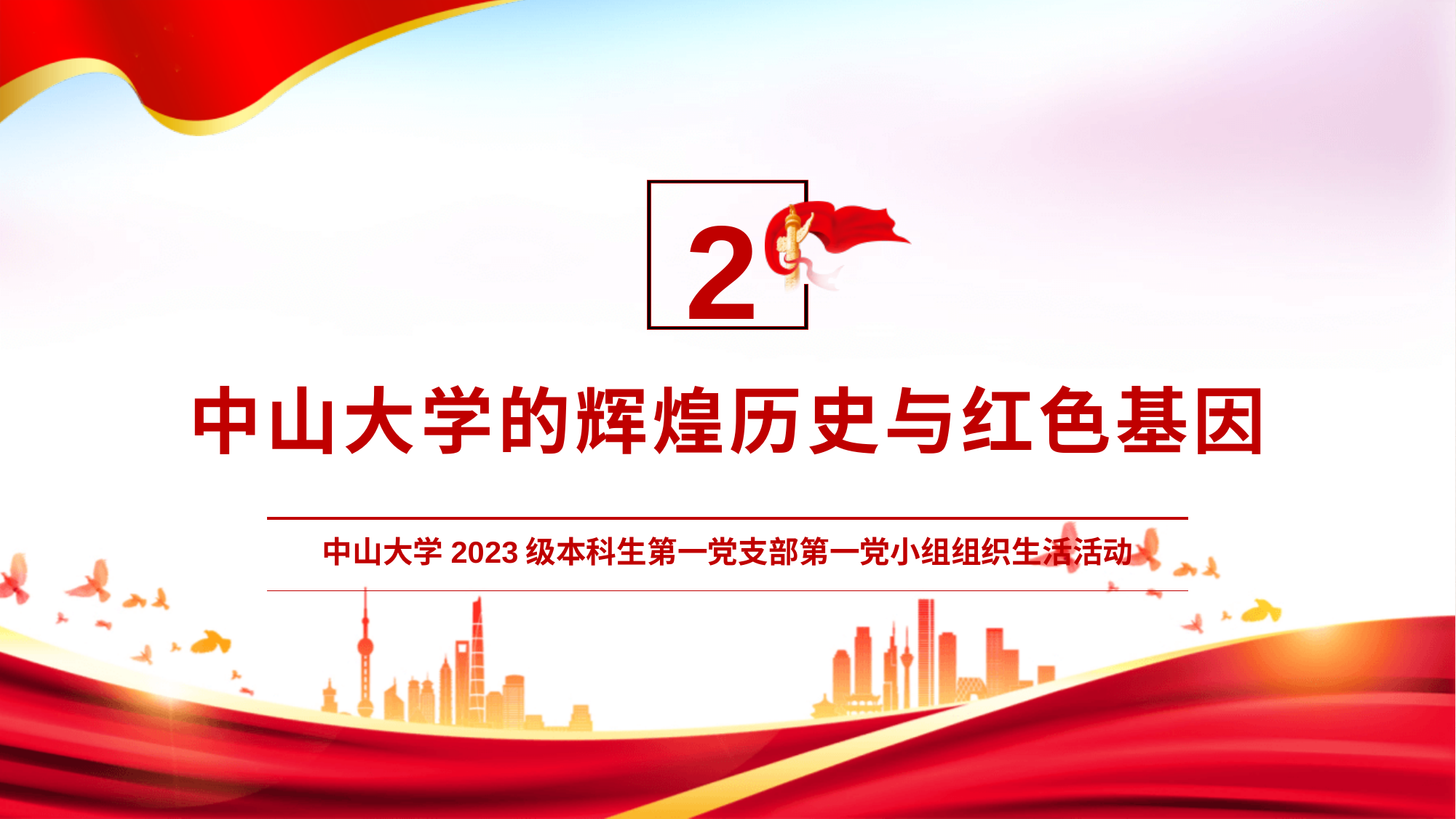

2
中⼭⼤学的辉煌历史与红⾊基因
中山大学2023级本科生第一党支部第一党小组组织生活活动